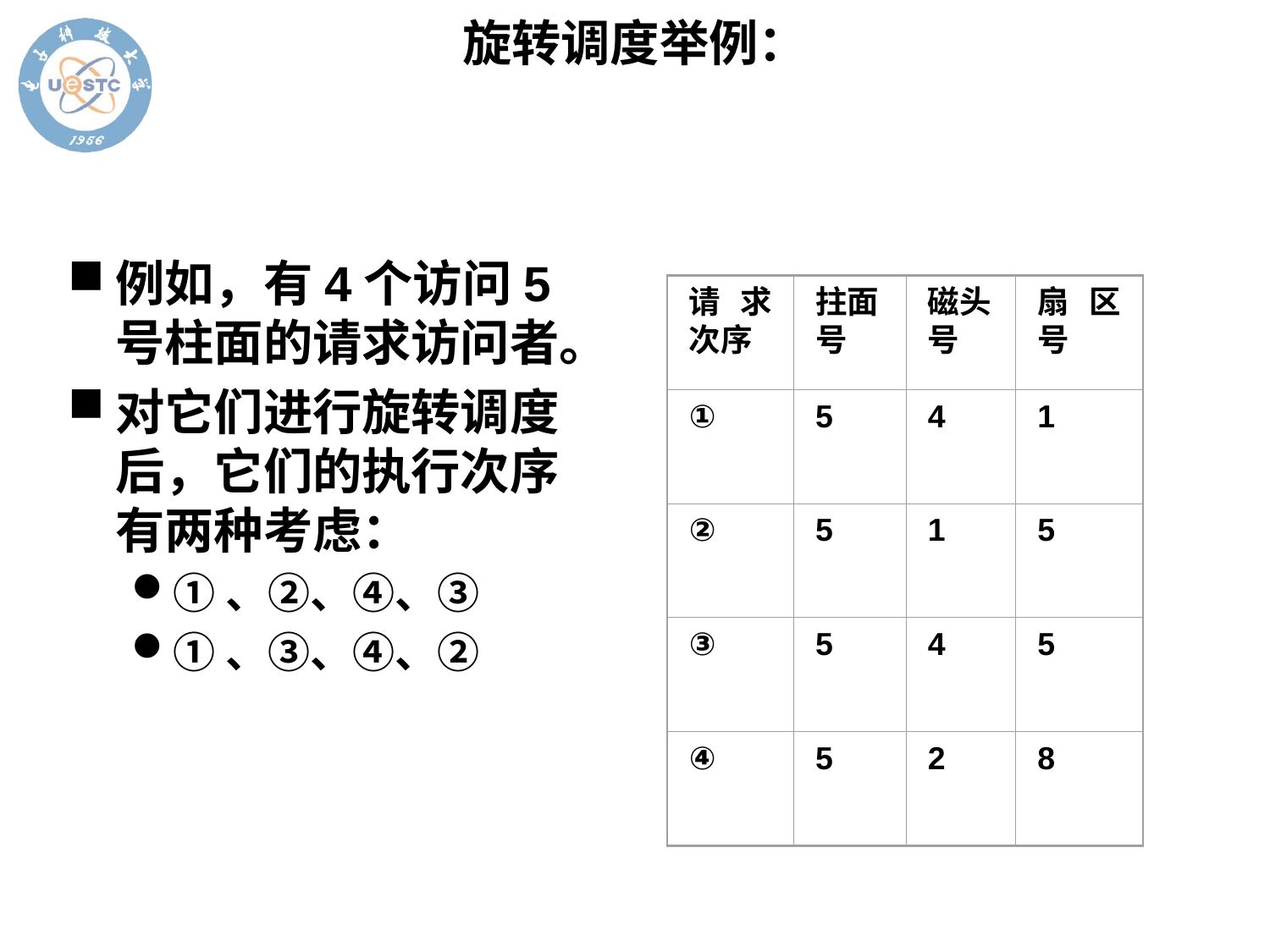

# 旋转调度举例：
例如，有4个访问5号柱面的请求访问者。
对它们进行旋转调度后，它们的执行次序有两种考虑：
①、②、④、③
①、③、④、②

请求次序

拄面号

磁头号

扇区号

①

5

4

1

②

5

1

5

③

5

4

5

④

5

2

8